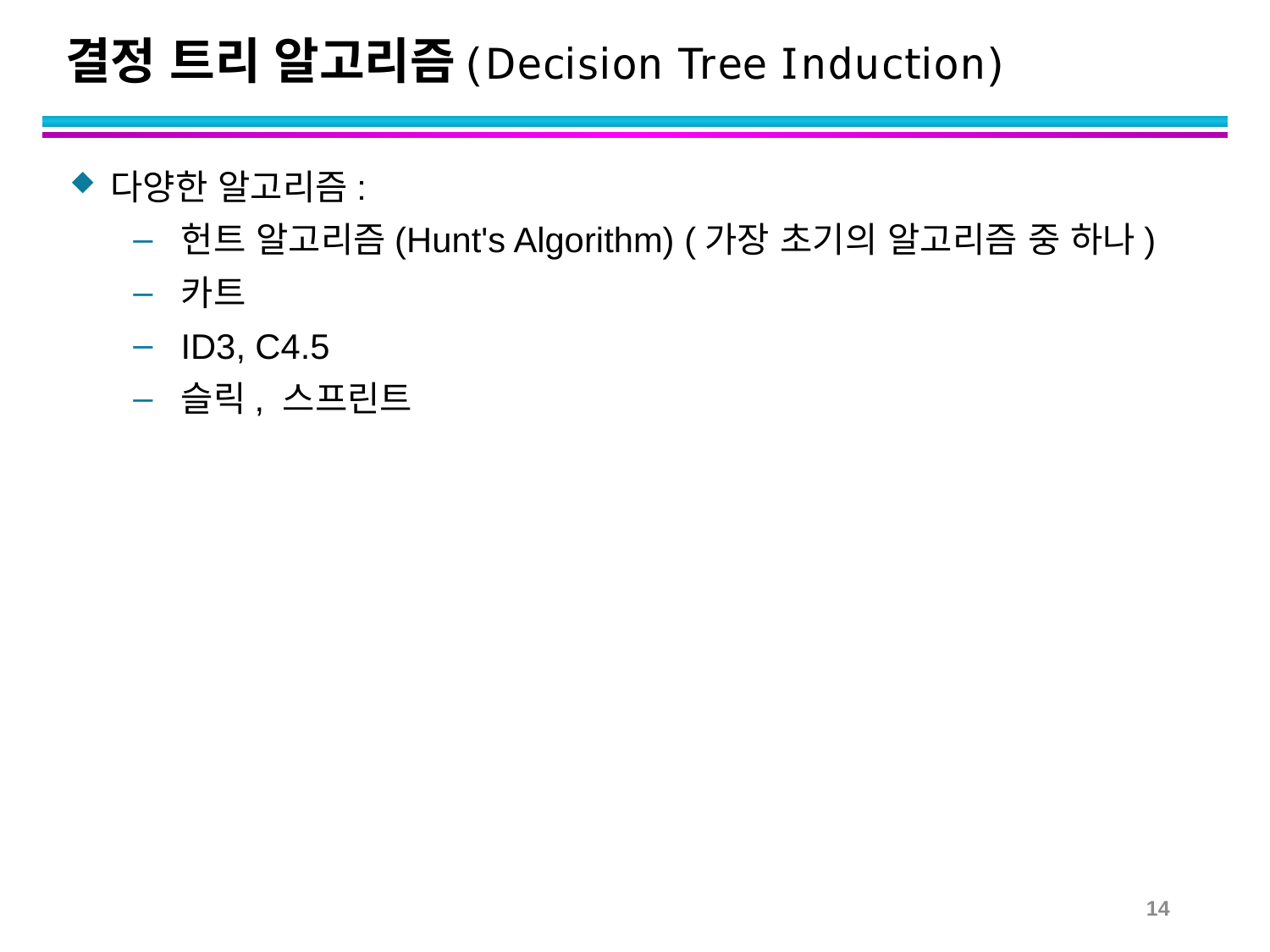

# 결정 트리 알고리즘(Decision Tree Induction)
다양한 알고리즘:
헌트 알고리즘(Hunt's Algorithm) (가장 초기의 알고리즘 중 하나)
카트
ID3, C4.5
슬릭, 스프린트
14